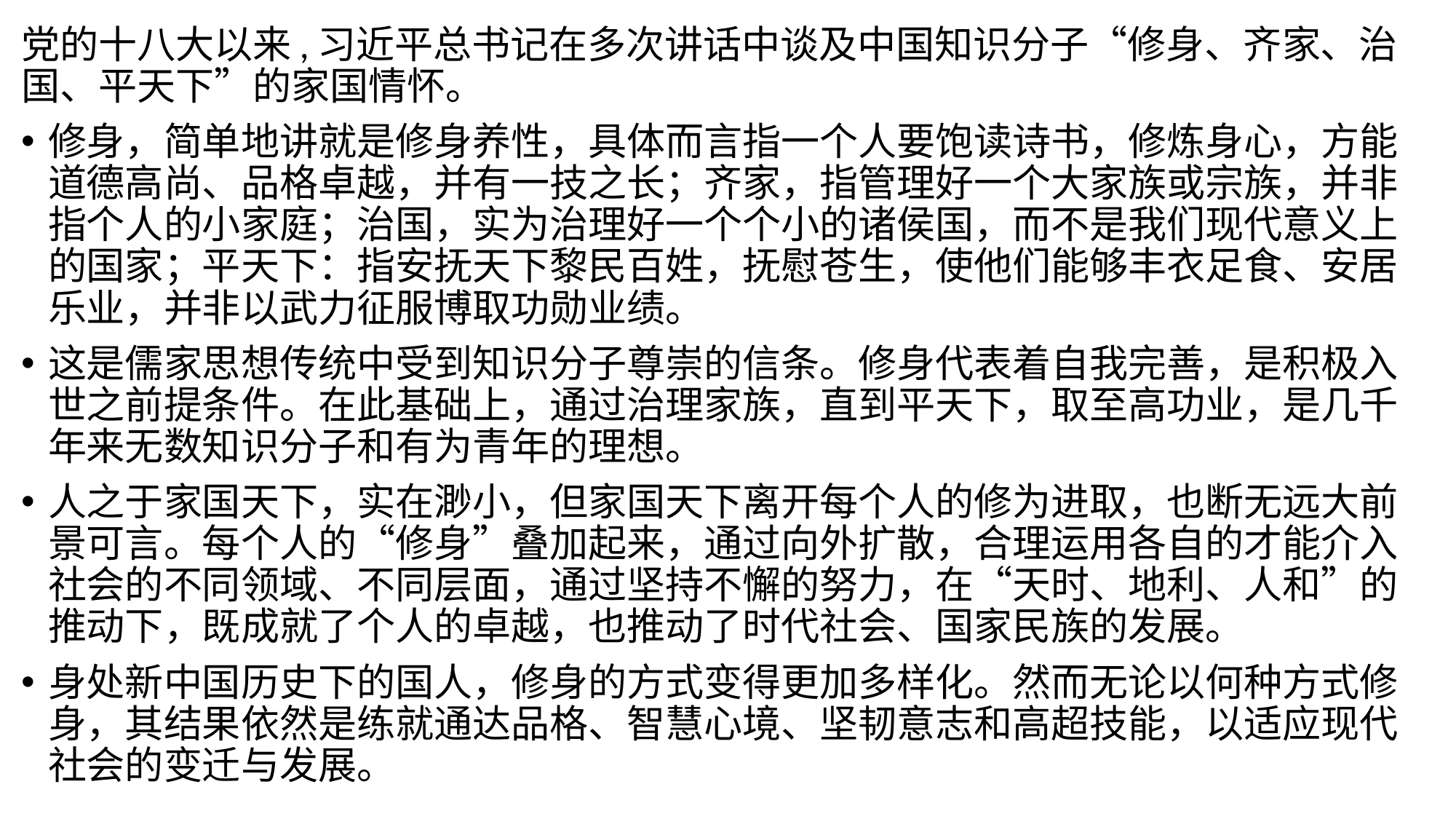

党的十八大以来,习近平总书记在多次讲话中谈及中国知识分子“修身、齐家、治国、平天下”的家国情怀。
修身，简单地讲就是修身养性，具体而言指一个人要饱读诗书，修炼身心，方能道德高尚、品格卓越，并有一技之长；齐家，指管理好一个大家族或宗族，并非指个人的小家庭；治国，实为治理好一个个小的诸侯国，而不是我们现代意义上的国家；平天下：指安抚天下黎民百姓，抚慰苍生，使他们能够丰衣足食、安居乐业，并非以武力征服博取功勋业绩。
这是儒家思想传统中受到知识分子尊崇的信条。修身代表着自我完善，是积极入世之前提条件。在此基础上，通过治理家族，直到平天下，取至高功业，是几千年来无数知识分子和有为青年的理想。
人之于家国天下，实在渺小，但家国天下离开每个人的修为进取，也断无远大前景可言。每个人的“修身”叠加起来，通过向外扩散，合理运用各自的才能介入社会的不同领域、不同层面，通过坚持不懈的努力，在“天时、地利、人和”的推动下，既成就了个人的卓越，也推动了时代社会、国家民族的发展。
身处新中国历史下的国人，修身的方式变得更加多样化。然而无论以何种方式修身，其结果依然是练就通达品格、智慧心境、坚韧意志和高超技能，以适应现代社会的变迁与发展。